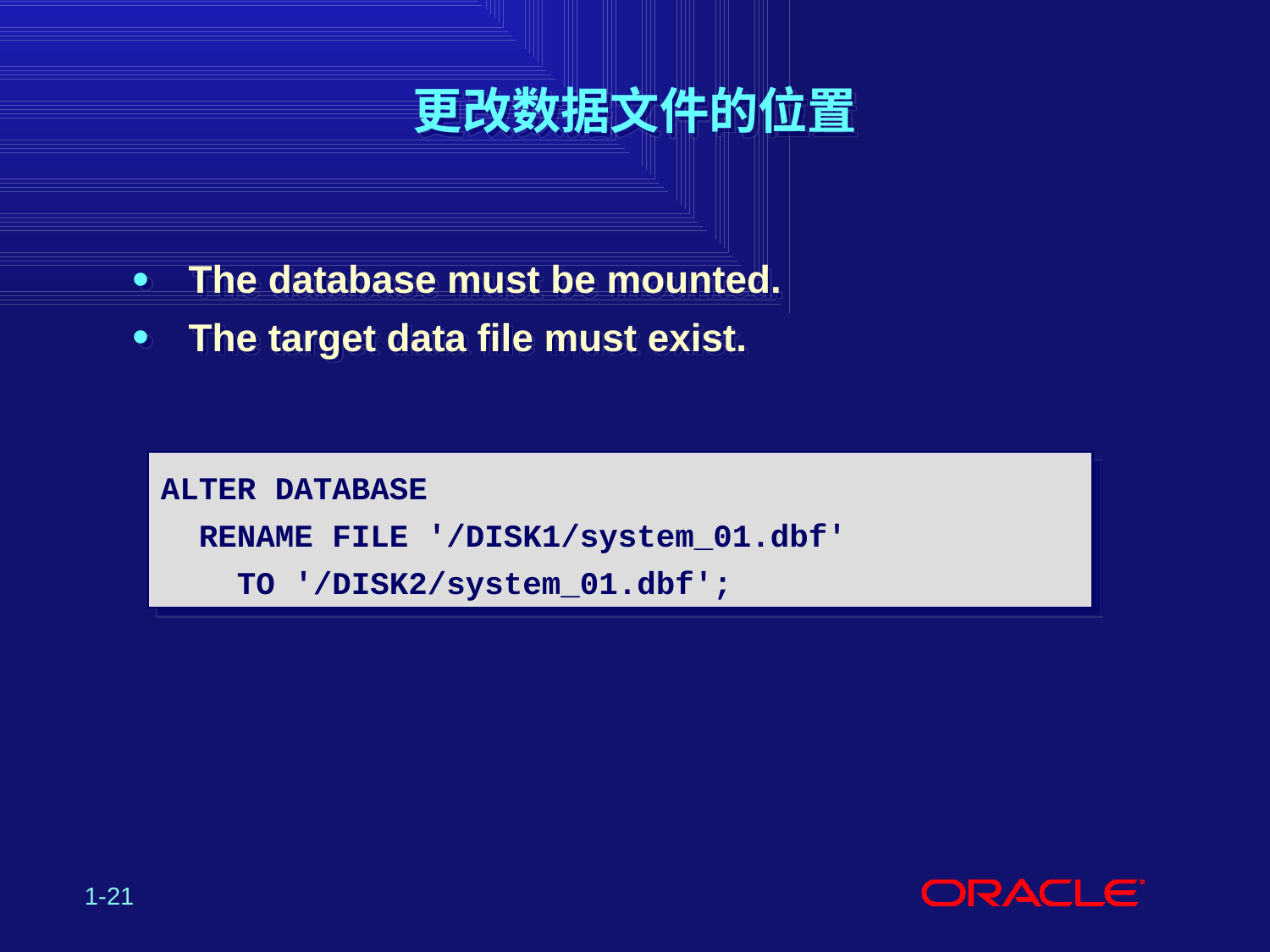

# 更改数据文件的位置
The database must be mounted.
The target data file must exist.
ALTER DATABASE
  RENAME FILE '/DISK1/system_01.dbf'
    TO '/DISK2/system_01.dbf';